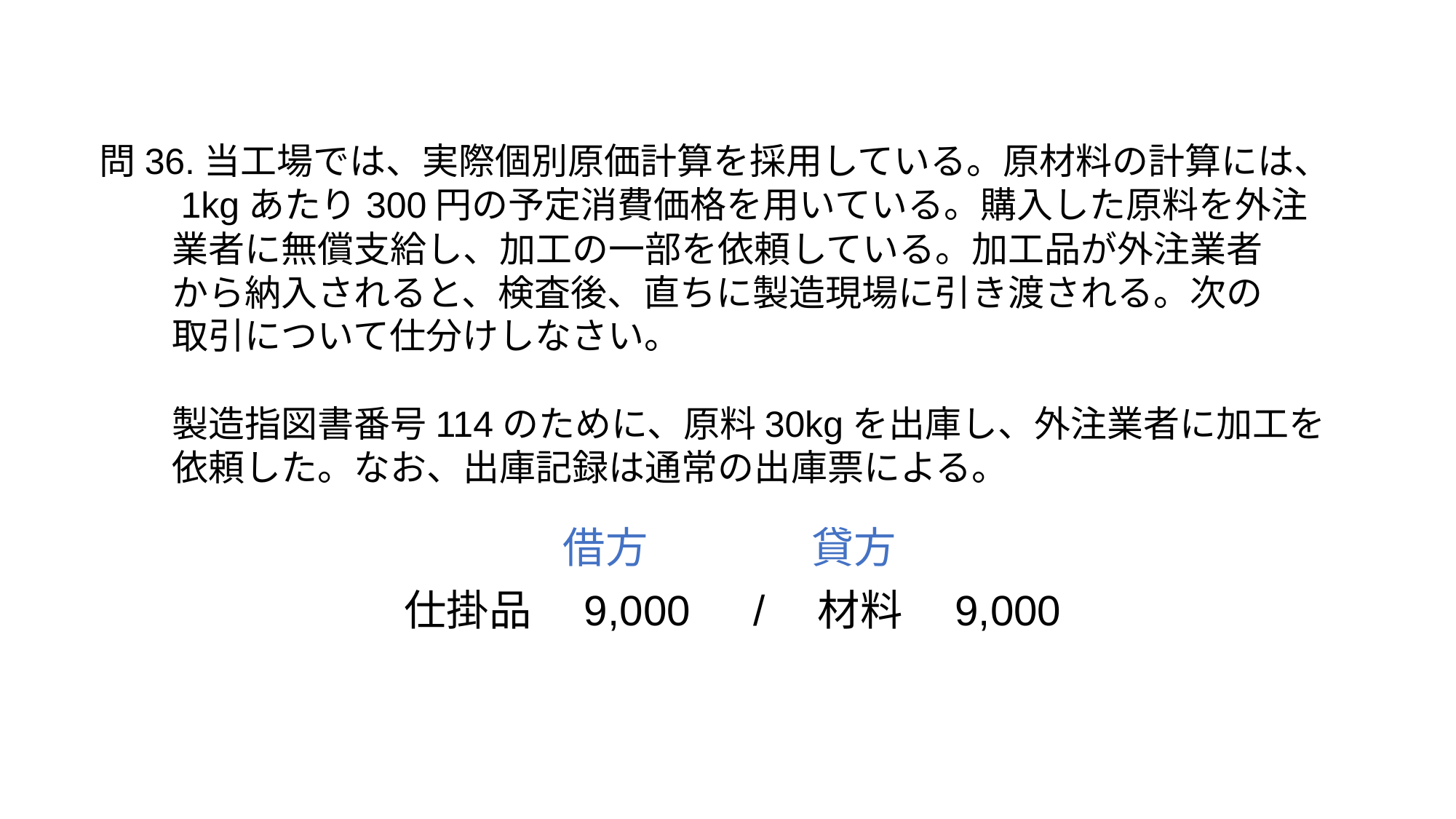

問36.当工場では、実際個別原価計算を採用している。原材料の計算には、
　　1kgあたり300円の予定消費価格を用いている。購入した原料を外注
　　業者に無償支給し、加工の一部を依頼している。加工品が外注業者
　　から納入されると、検査後、直ちに製造現場に引き渡される。次の
　　取引について仕分けしなさい。

　　製造指図書番号114のために、原料30kgを出庫し、外注業者に加工を
　　依頼した。なお、出庫記録は通常の出庫票による。
借方
貸方
仕掛品　9,000　/　材料　9,000